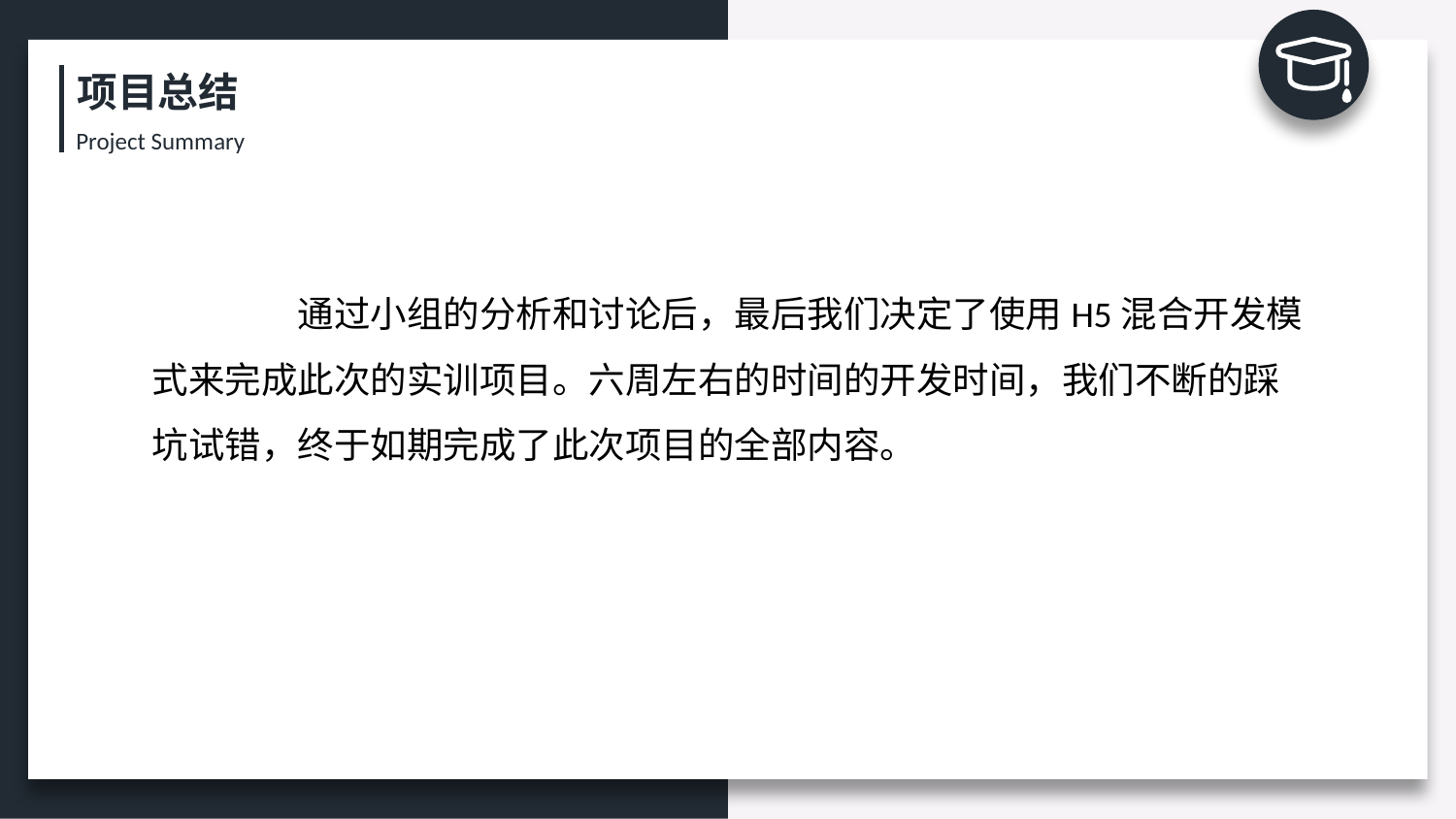

项目总结
Project Summary
	通过小组的分析和讨论后，最后我们决定了使用H5混合开发模式来完成此次的实训项目。六周左右的时间的开发时间，我们不断的踩坑试错，终于如期完成了此次项目的全部内容。